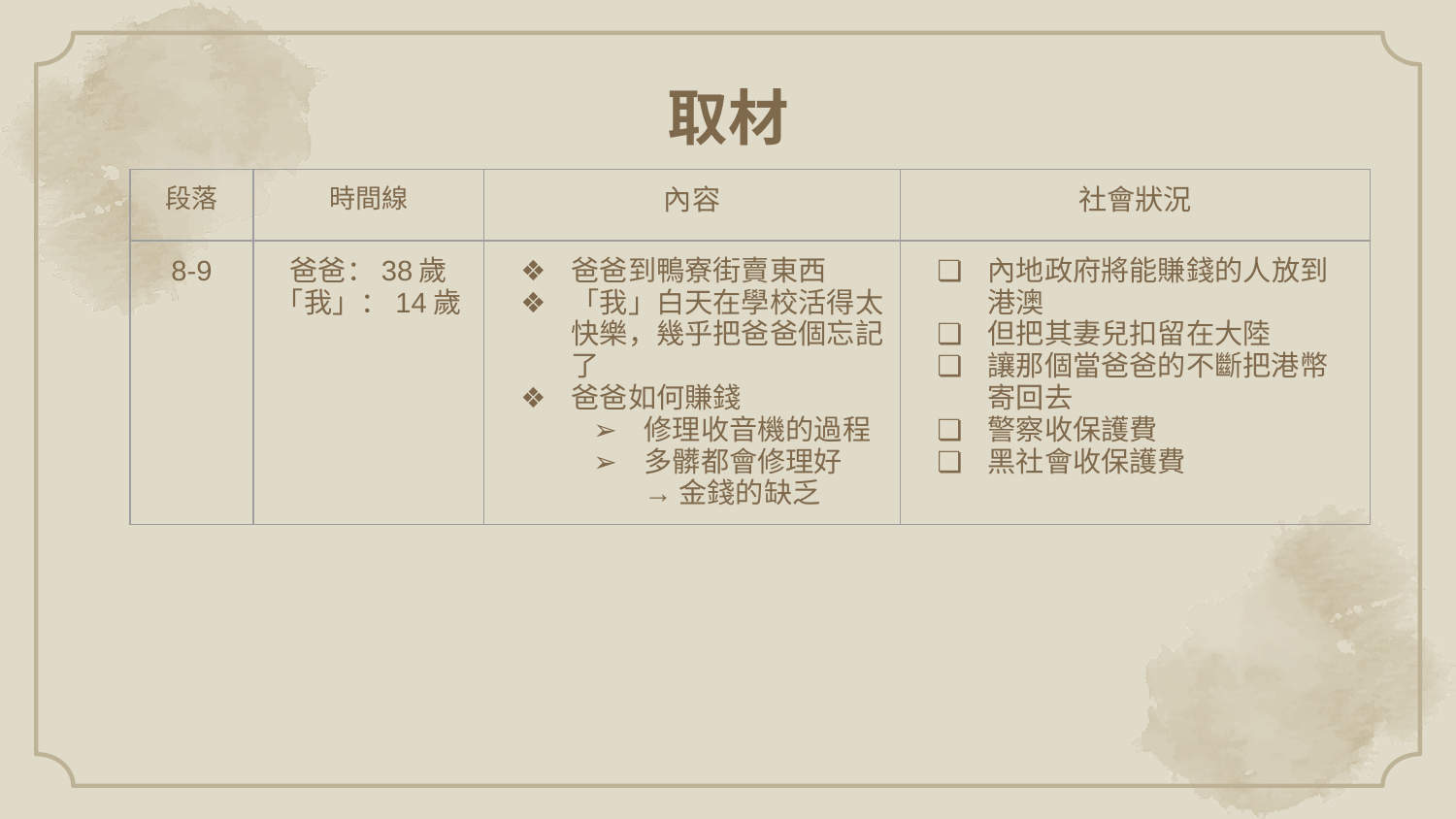

# 取材

| 段落 | 時間線 | 內容 | 社會狀況 |
| --- | --- | --- | --- |
| 8-9 | 爸爸：38歲 「我」：14歲 | 爸爸到鴨寮街賣東西 「我」白天在學校活得太快樂，幾乎把爸爸個忘記了 爸爸如何賺錢 修理收音機的過程 多髒都會修理好 →金錢的缺乏 | 內地政府將能賺錢的人放到港澳 但把其妻兒扣留在大陸 讓那個當爸爸的不斷把港幣寄回去 警察收保護費 黑社會收保護費 |